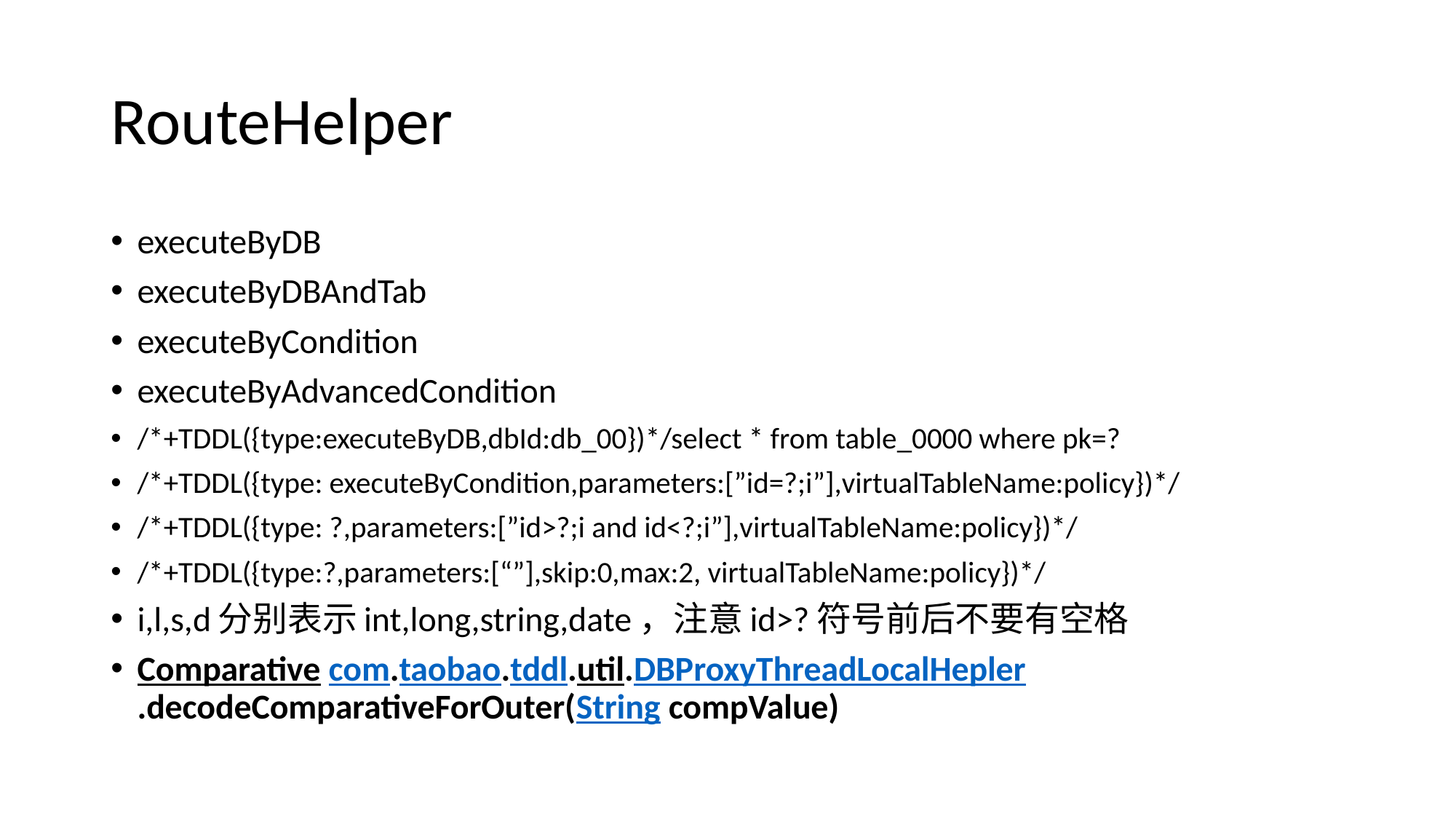

# RouteHelper
executeByDB
executeByDBAndTab
executeByCondition
executeByAdvancedCondition
/*+TDDL({type:executeByDB,dbId:db_00})*/select * from table_0000 where pk=?
/*+TDDL({type: executeByCondition,parameters:[”id=?;i”],virtualTableName:policy})*/
/*+TDDL({type: ?,parameters:[”id>?;i and id<?;i”],virtualTableName:policy})*/
/*+TDDL({type:?,parameters:[“”],skip:0,max:2, virtualTableName:policy})*/
i,l,s,d分别表示int,long,string,date，注意id>?符号前后不要有空格
Comparative com.taobao.tddl.util.DBProxyThreadLocalHepler.decodeComparativeForOuter(String compValue)